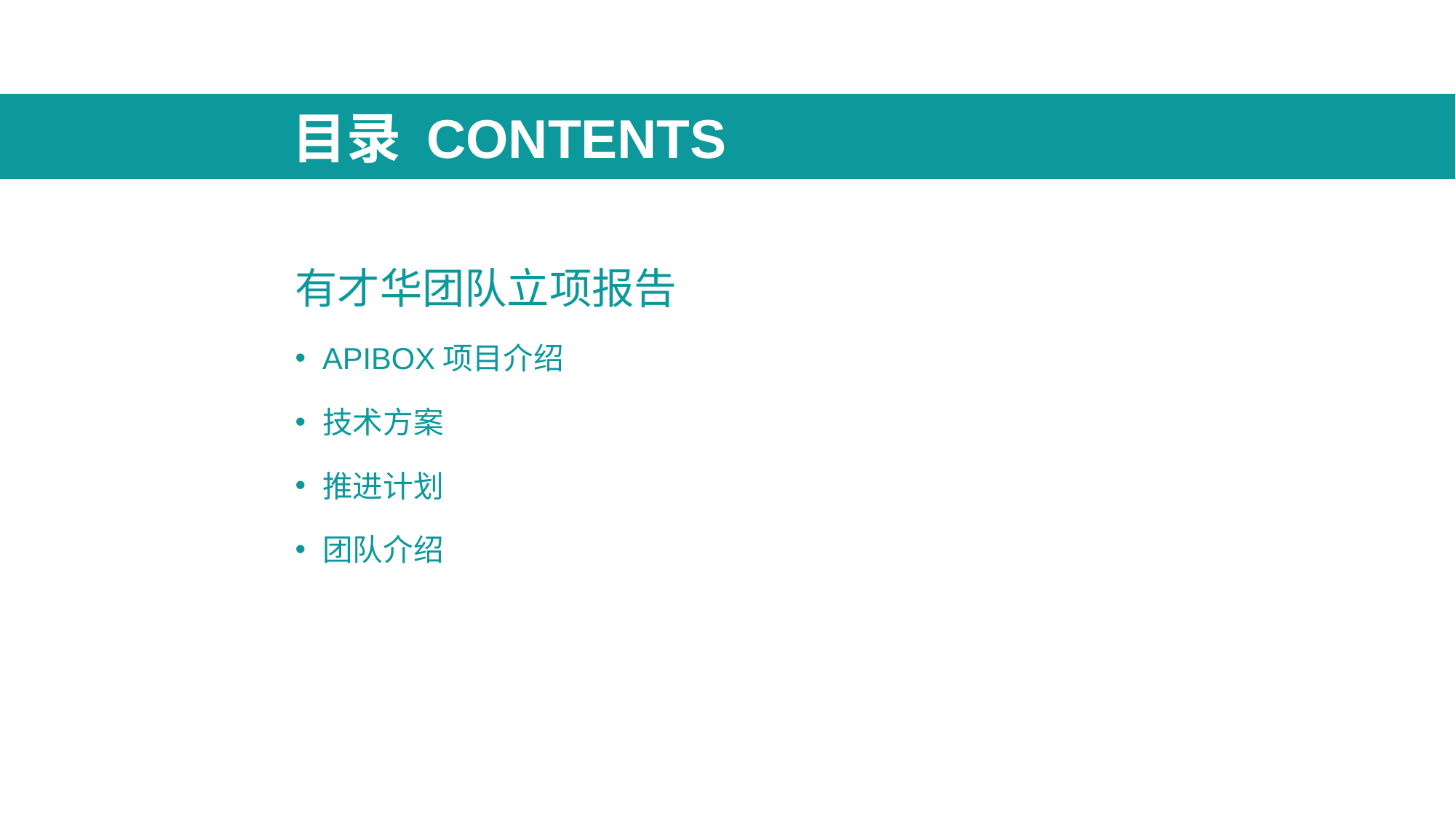

目录 CONTENTS
有才华团队立项报告
APIBOX项目介绍
技术方案
推进计划
团队介绍